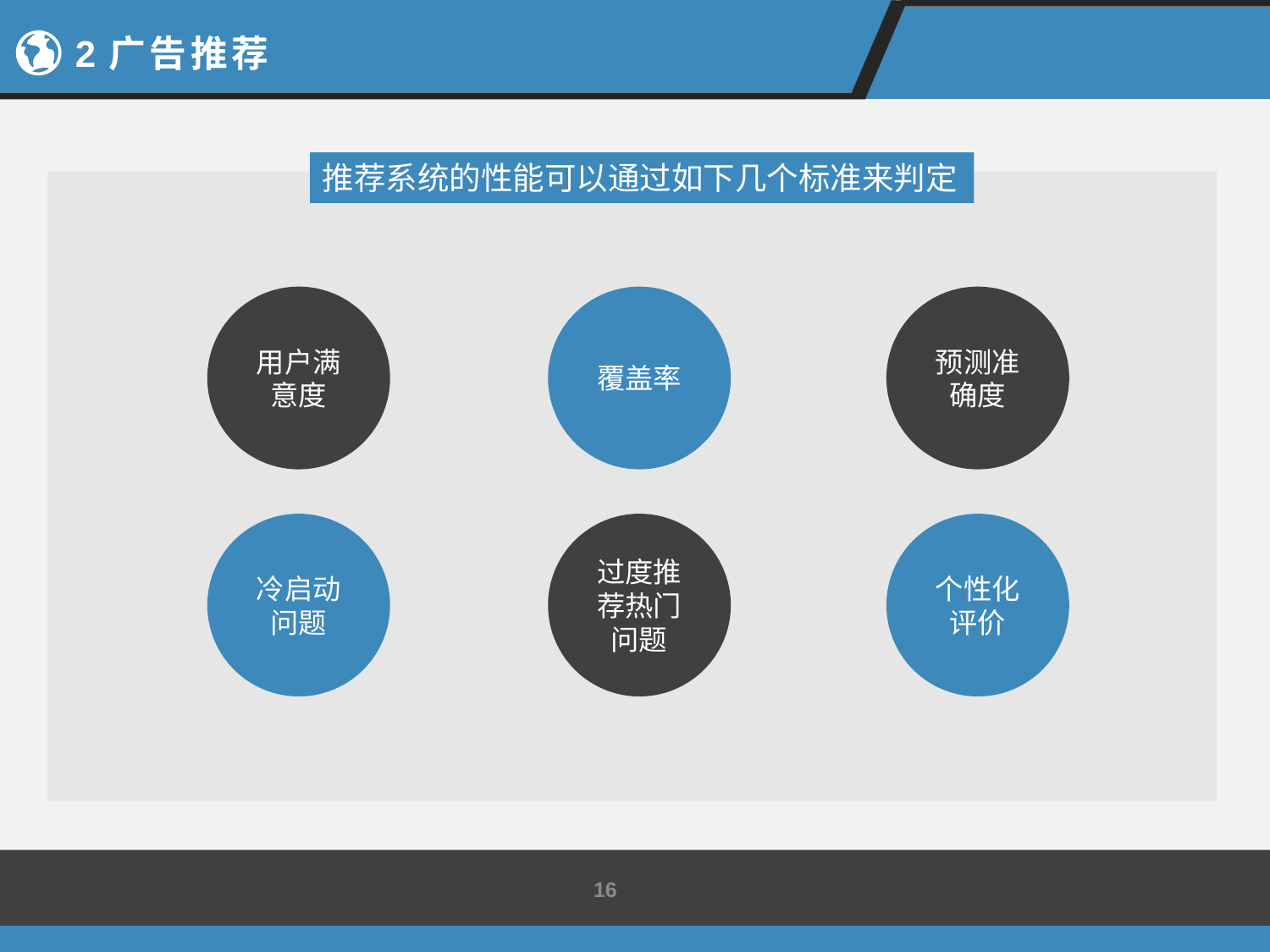

2广告推荐

推荐系统的性能可以通过如下几个标准来判定

用户满意度
覆盖率
预测准确度
冷启动问题
过度推荐热门问题
个性化评价

16